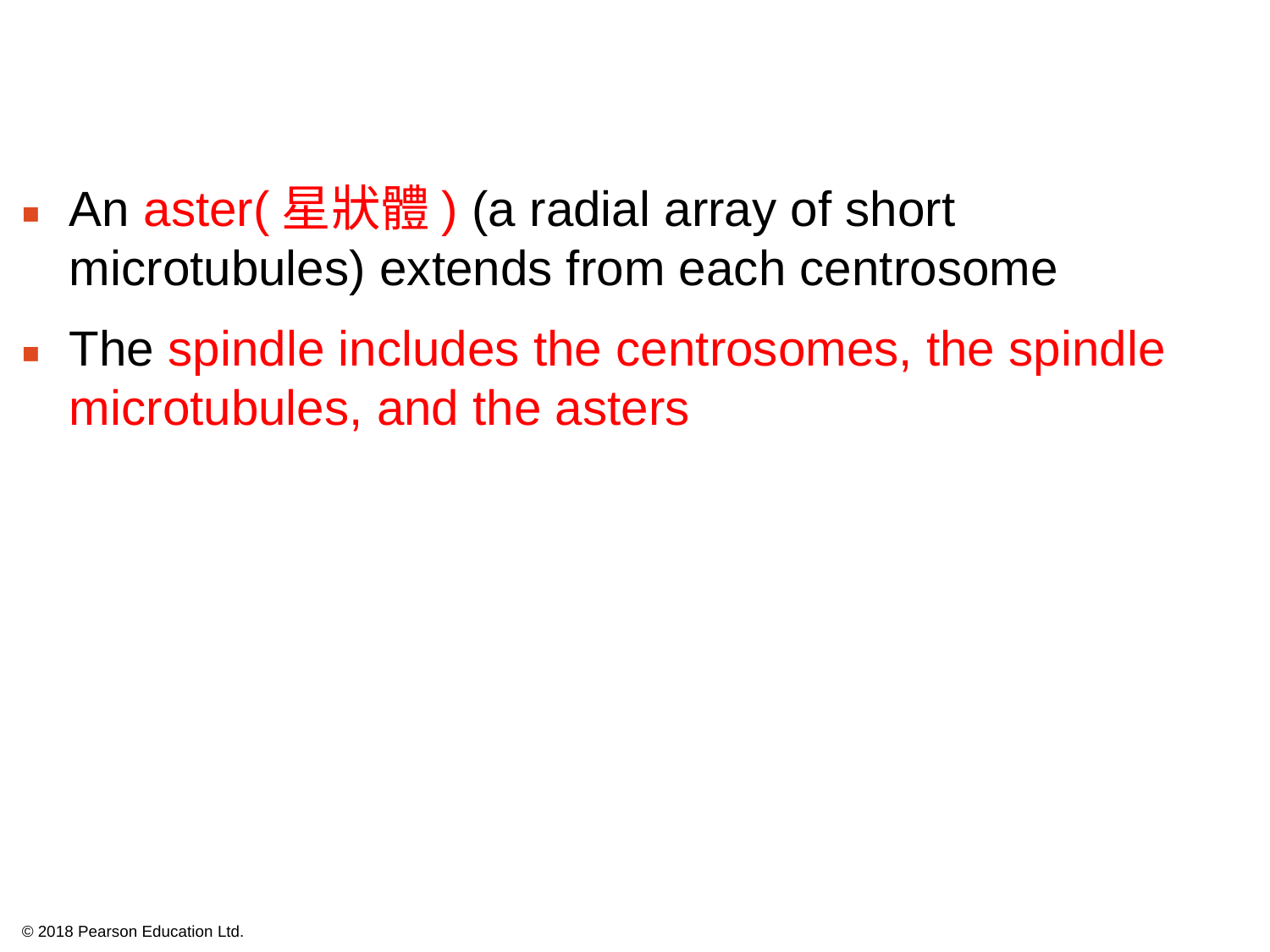

An aster(星狀體) (a radial array of short microtubules) extends from each centrosome
The spindle includes the centrosomes, the spindle microtubules, and the asters
© 2018 Pearson Education Ltd.